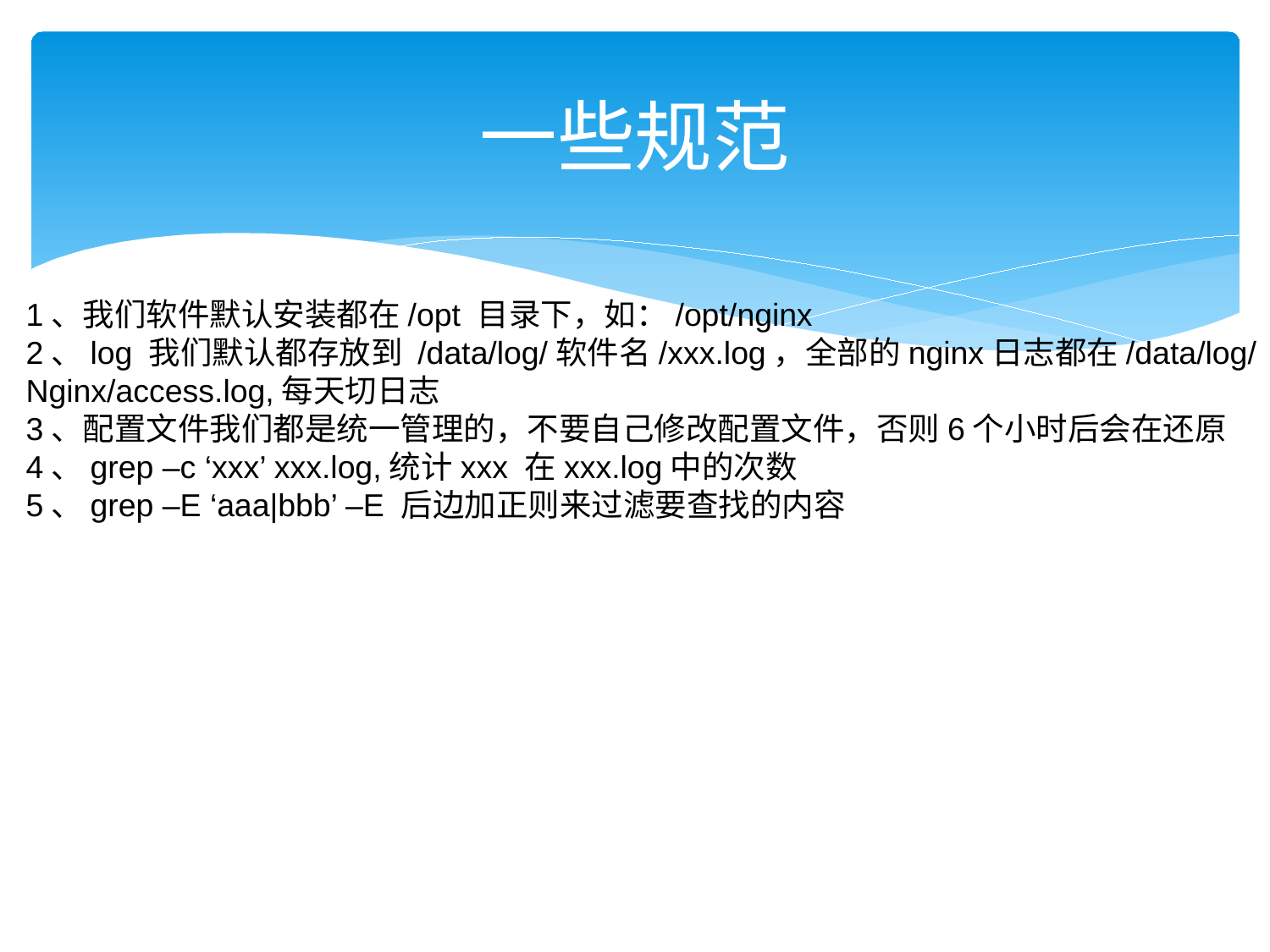

# 一些规范
1、我们软件默认安装都在/opt 目录下，如：/opt/nginx
2、log 我们默认都存放到 /data/log/软件名/xxx.log，全部的nginx日志都在/data/log/
Nginx/access.log,每天切日志
3、配置文件我们都是统一管理的，不要自己修改配置文件，否则6个小时后会在还原
4、grep –c ‘xxx’ xxx.log,统计xxx 在xxx.log中的次数
5、grep –E ‘aaa|bbb’ –E 后边加正则来过滤要查找的内容